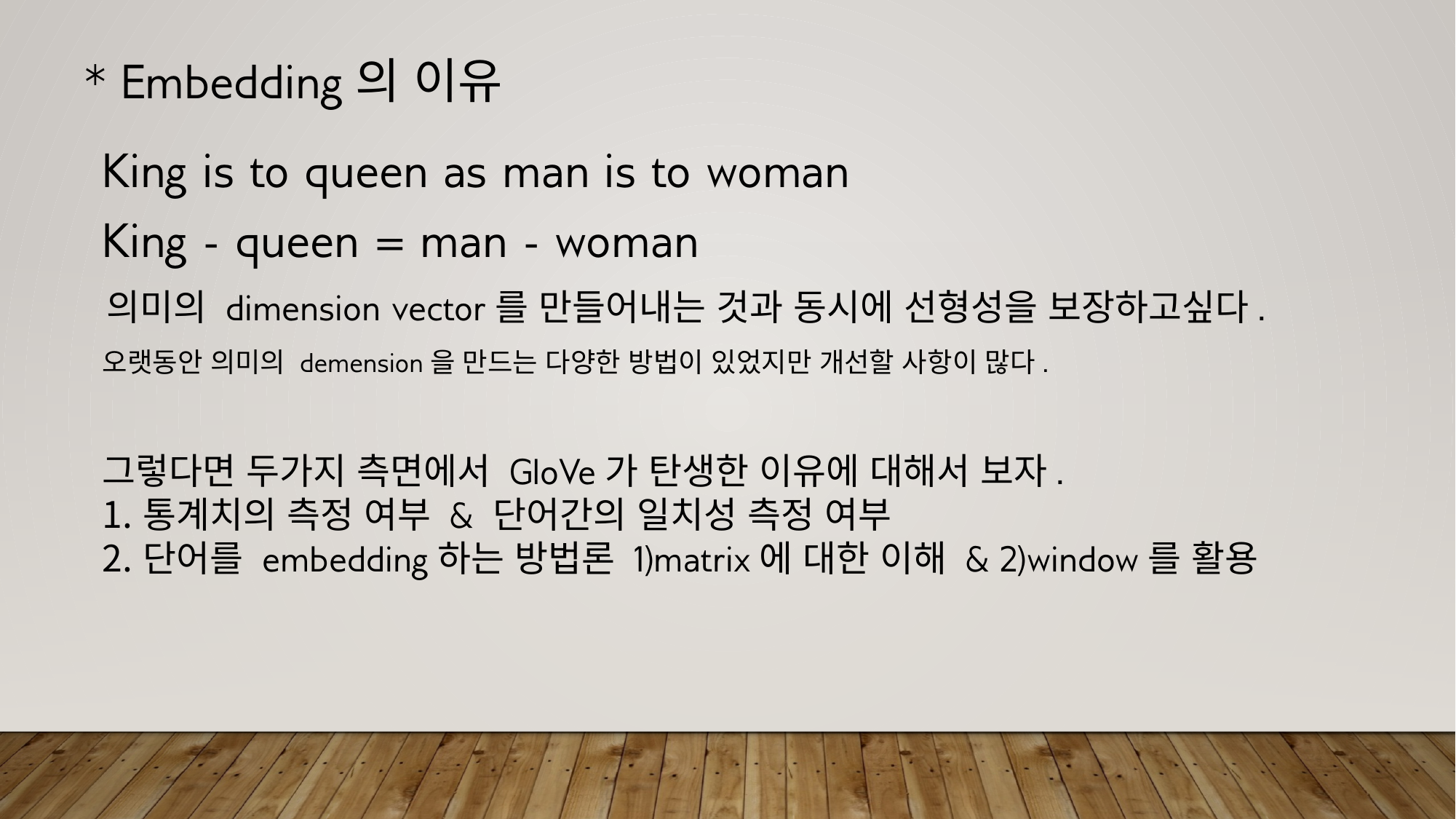

* Embedding의 이유
King is to queen as man is to woman
King - queen = man - woman
의미의 dimension vector를 만들어내는 것과 동시에 선형성을 보장하고싶다.
오랫동안 의미의 demension을 만드는 다양한 방법이 있었지만 개선할 사항이 많다.
그렇다면 두가지 측면에서 GloVe가 탄생한 이유에 대해서 보자.
통계치의 측정 여부 & 단어간의 일치성 측정 여부
단어를 embedding하는 방법론 1)matrix에 대한 이해 & 2)window를 활용